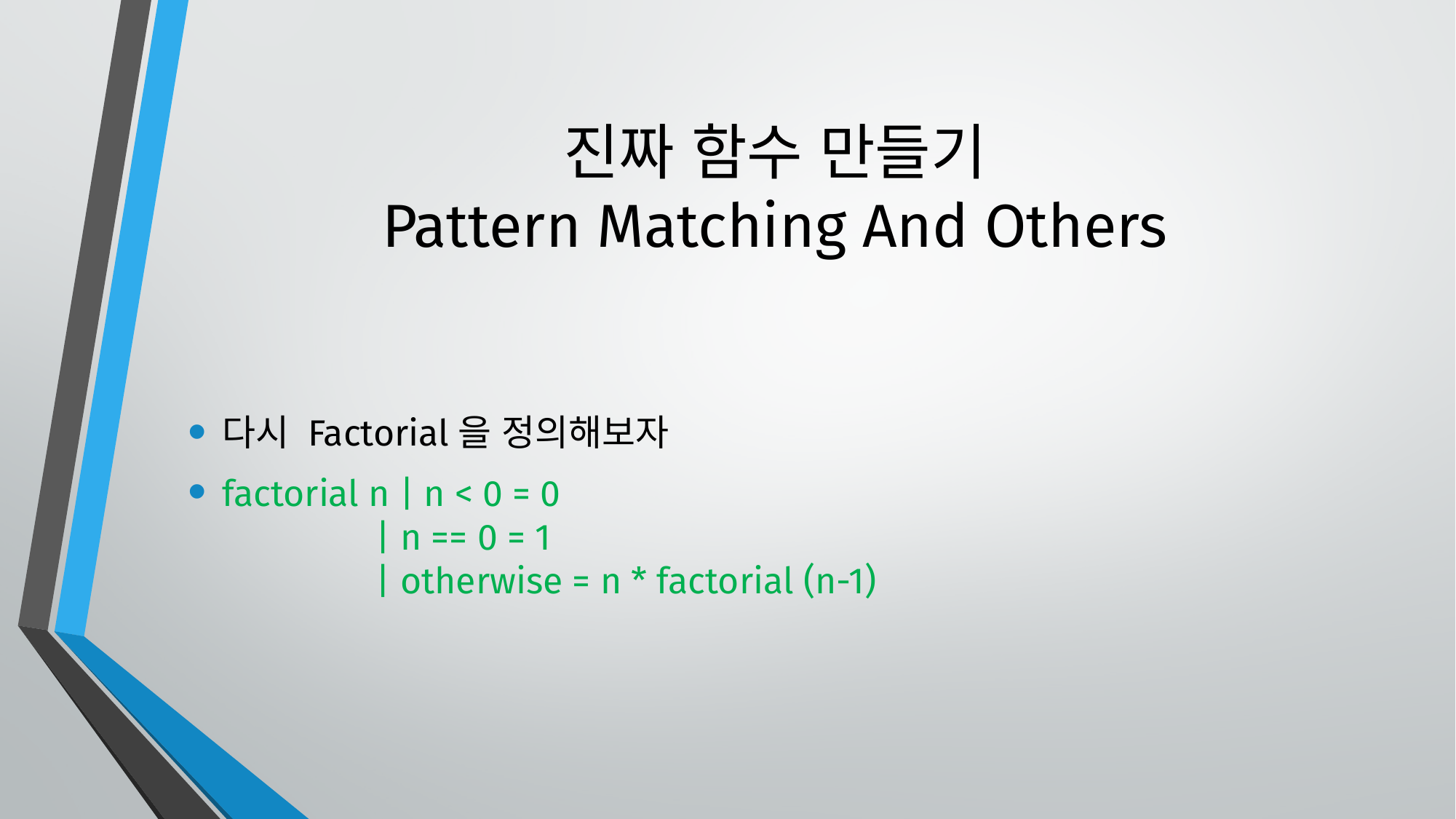

# 진짜 함수 만들기 Pattern Matching And Others
다시 Factorial을 정의해보자
factorial n | n < 0 = 0
                | n == 0 = 1
                | otherwise = n * factorial (n-1)